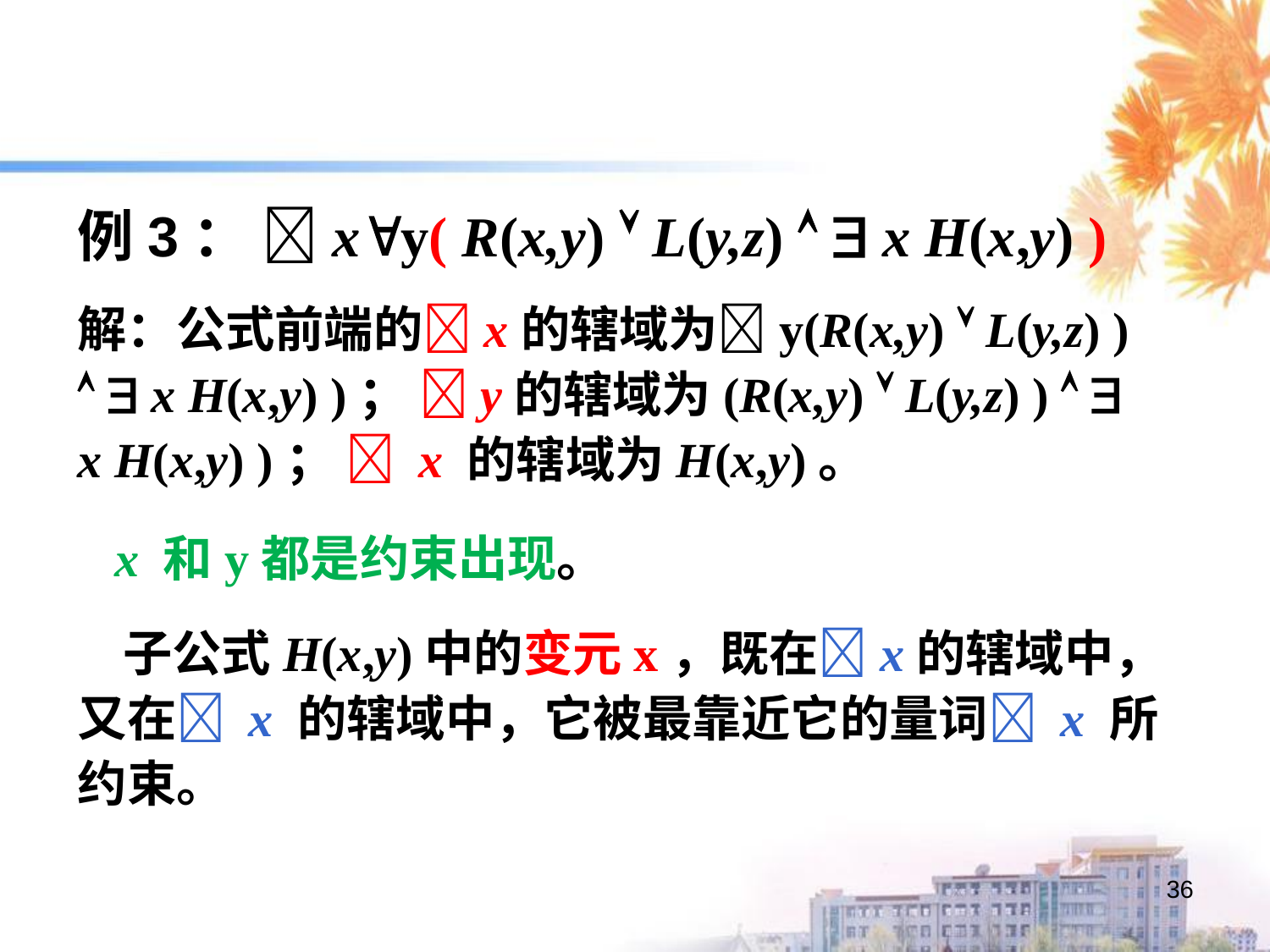

例3： ∀x∀y( R(x,y) ∨ L(y,z) ∧ ∃ x H(x,y) )
解：公式前端的∀x的辖域为∀y(R(x,y) ∨ L(y,z) ) ∧ ∃ x H(x,y) )； ∀y的辖域为(R(x,y) ∨ L(y,z) ) ∧ ∃ x H(x,y) )； ∃ x 的辖域为H(x,y)。
   x 和y都是约束出现。
   子公式H(x,y)中的变元x，既在∀x的辖域中，又在∃ x 的辖域中，它被最靠近它的量词∃ x 所约束。
36